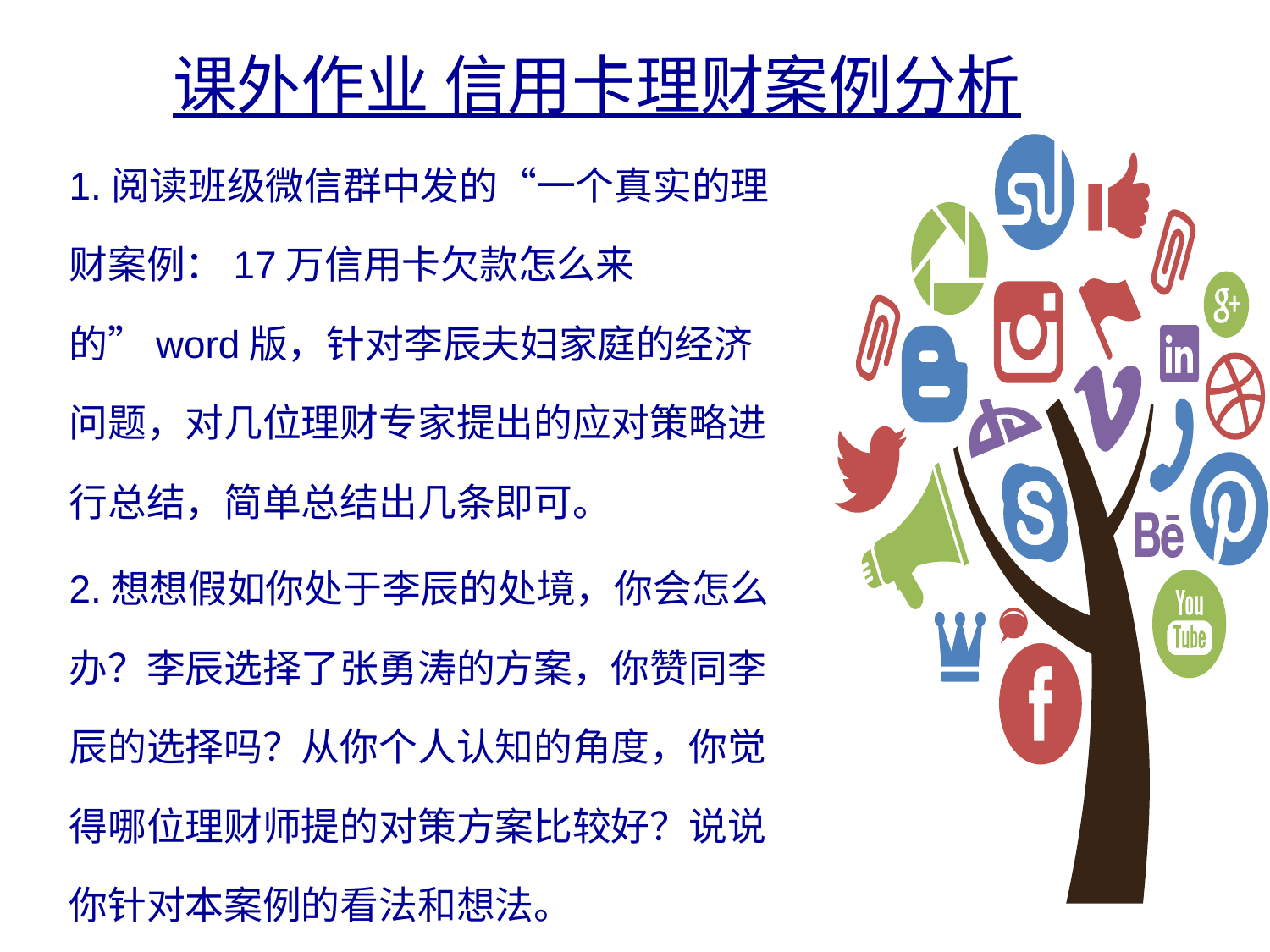

课外作业 信用卡理财案例分析
1.阅读班级微信群中发的“一个真实的理财案例：17万信用卡欠款怎么来的”word版，针对李辰夫妇家庭的经济问题，对几位理财专家提出的应对策略进行总结，简单总结出几条即可。
2.想想假如你处于李辰的处境，你会怎么办？李辰选择了张勇涛的方案，你赞同李辰的选择吗？从你个人认知的角度，你觉得哪位理财师提的对策方案比较好？说说你针对本案例的看法和想法。